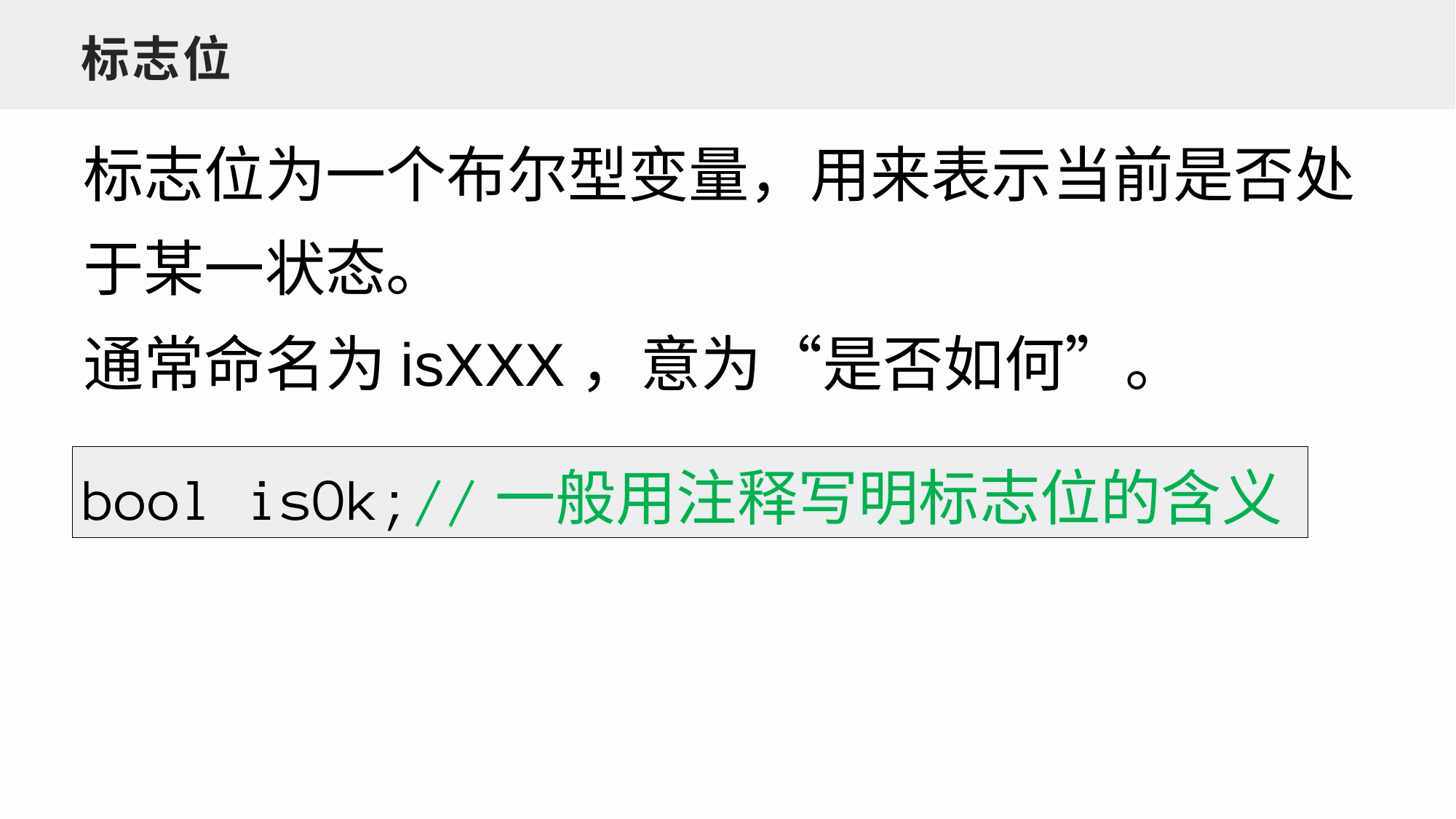

标志位
标志位为一个布尔型变量，用来表示当前是否处于某一状态。
通常命名为isXXX，意为“是否如何”。
bool isOk;//一般用注释写明标志位的含义